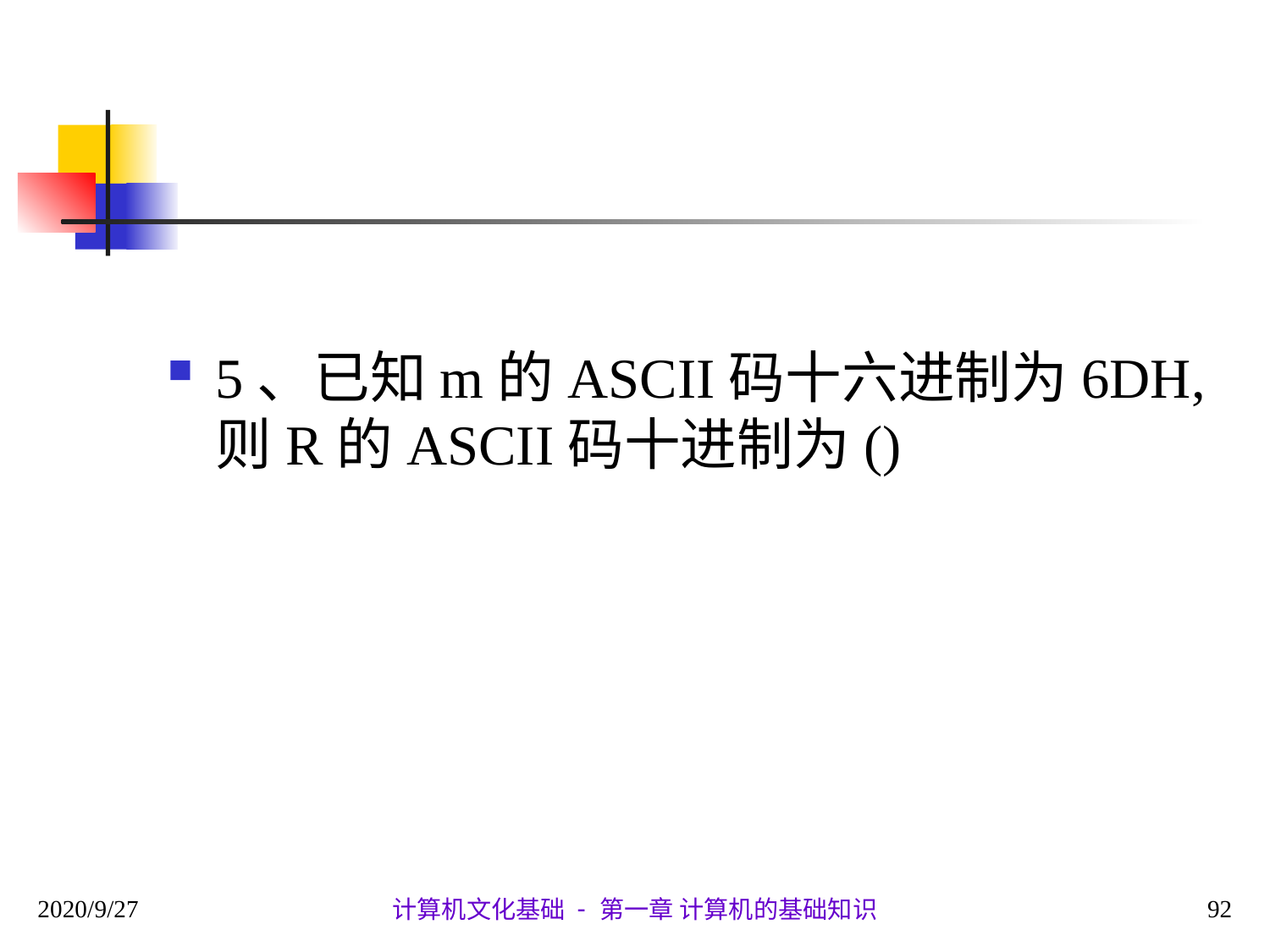

#

5、已知m的ASCII码十六进制为6DH,则R的ASCII码十进制为()
2020/9/27
92
计算机文化基础 - 第一章 计算机的基础知识